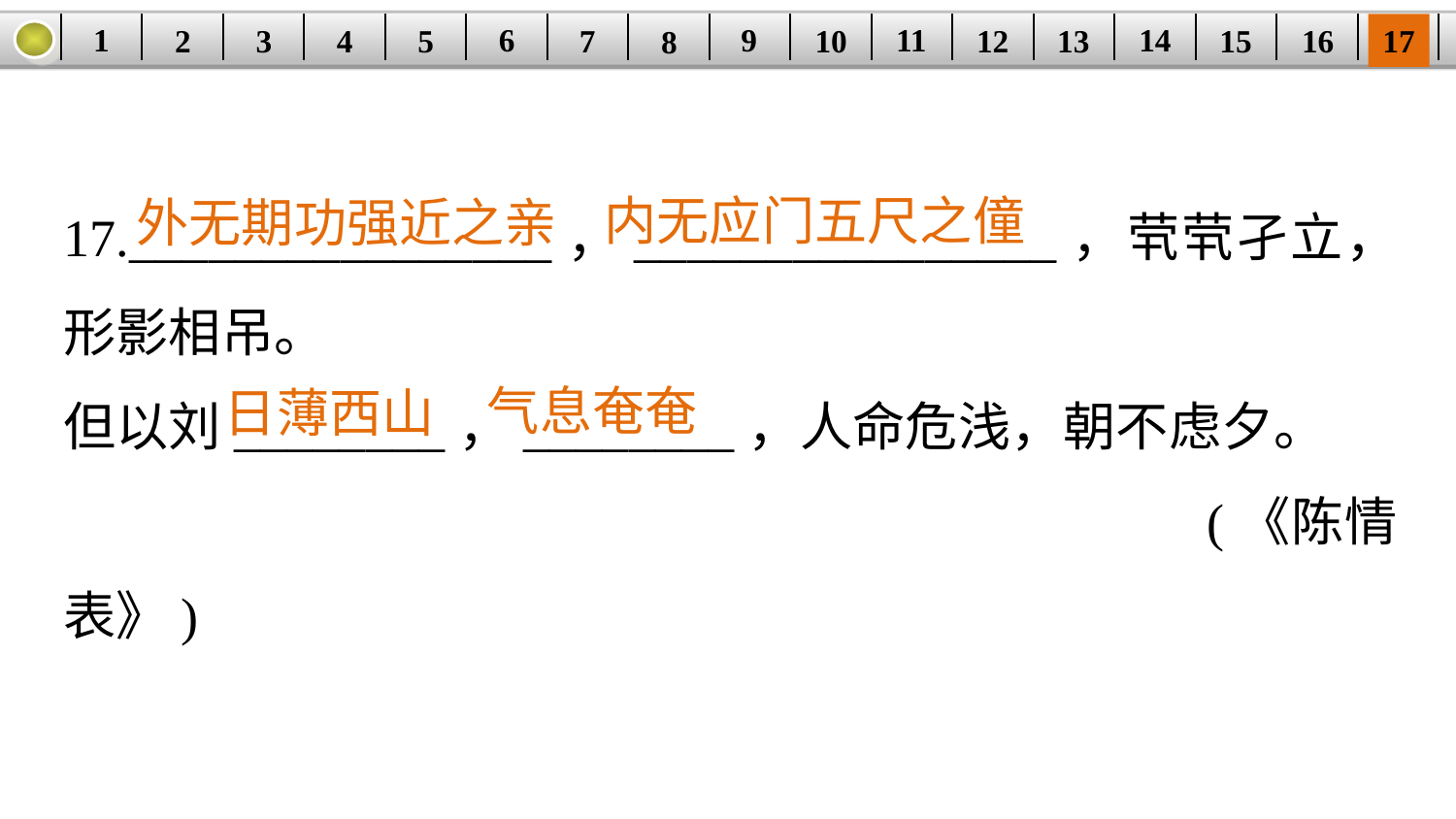

14
1
11
9
6
3
15
12
5
2
16
13
10
|  |  |  |  |  |  |  |  |  |  |  |  |  |  |  |  |  |
| --- | --- | --- | --- | --- | --- | --- | --- | --- | --- | --- | --- | --- | --- | --- | --- | --- |
7
4
17
8

17.________________，________________，茕茕孑立，形影相吊。
但以刘________，________，人命危浅，朝不虑夕。
                                                                                (《陈情表》)
内无应门五尺之僮
外无期功强近之亲
气息奄奄
日薄西山